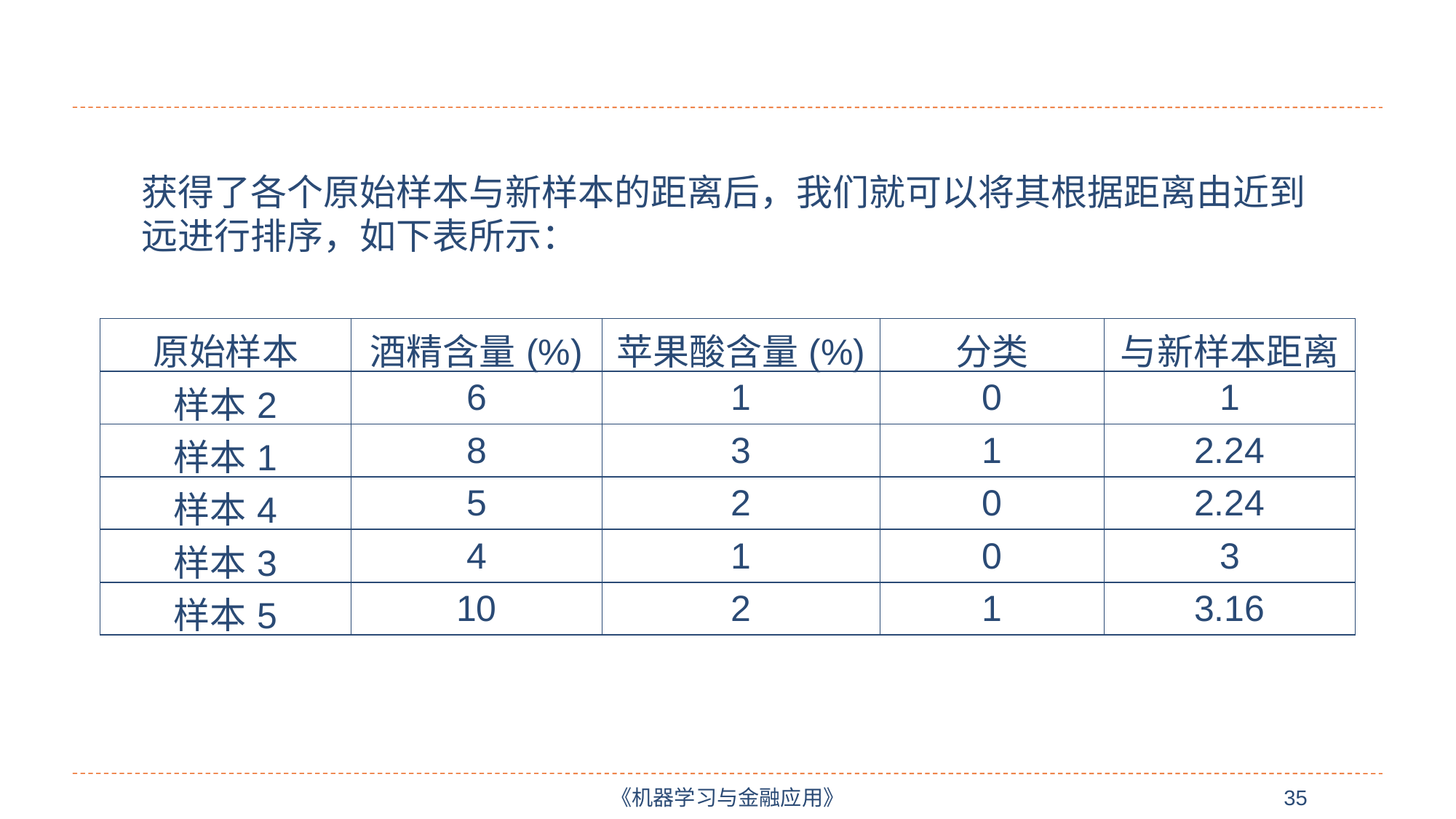

获得了各个原始样本与新样本的距离后，我们就可以将其根据距离由近到远进行排序，如下表所示：
| 原始样本 | 酒精含量(%) | 苹果酸含量(%) | 分类 | 与新样本距离 |
| --- | --- | --- | --- | --- |
| 样本2 | 6 | 1 | 0 | 1 |
| 样本1 | 8 | 3 | 1 | 2.24 |
| 样本4 | 5 | 2 | 0 | 2.24 |
| 样本3 | 4 | 1 | 0 | 3 |
| 样本5 | 10 | 2 | 1 | 3.16 |